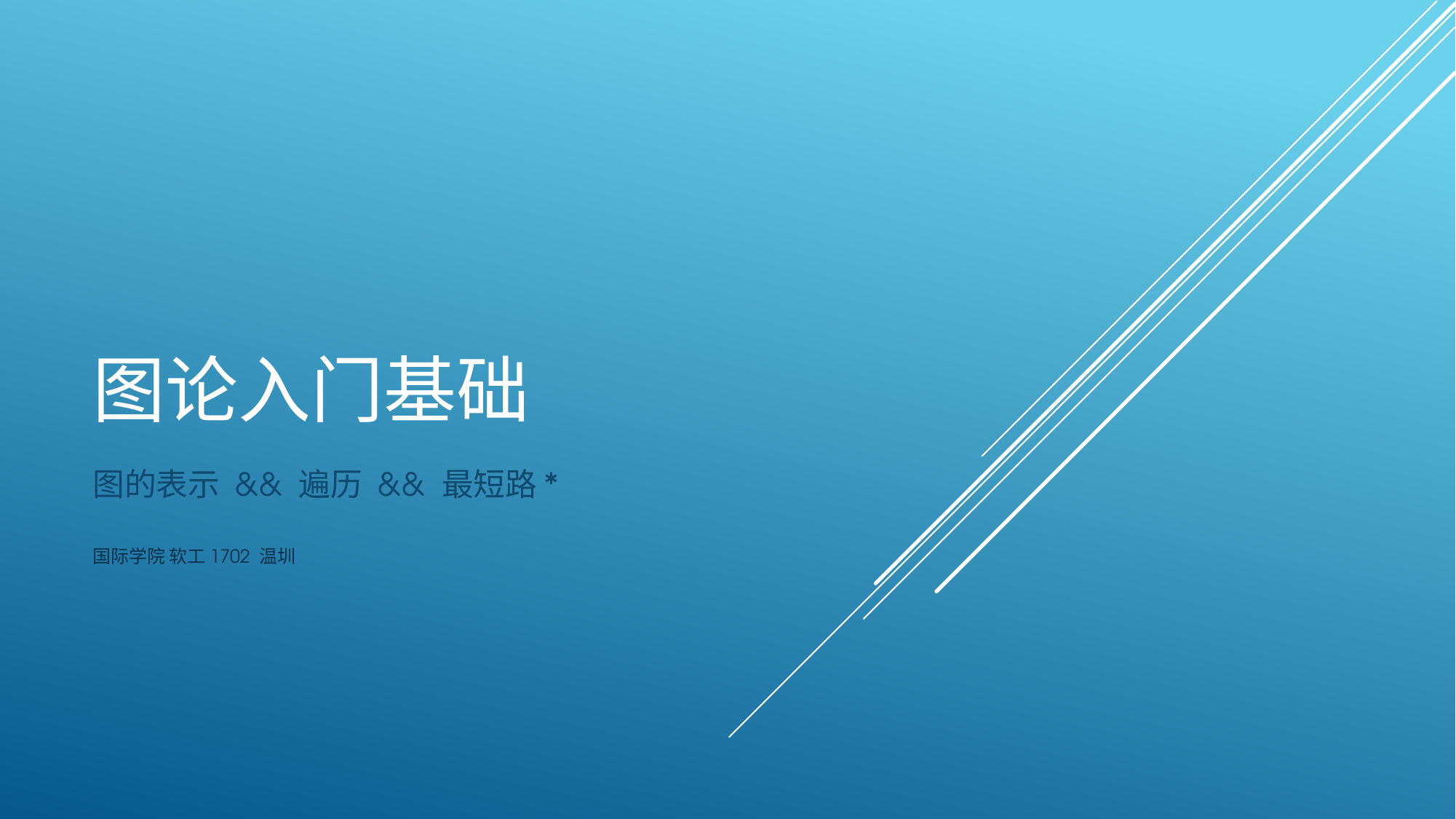

# 图论入门基础
图的表示 && 遍历 && 最短路*
国际学院 软工1702 温圳